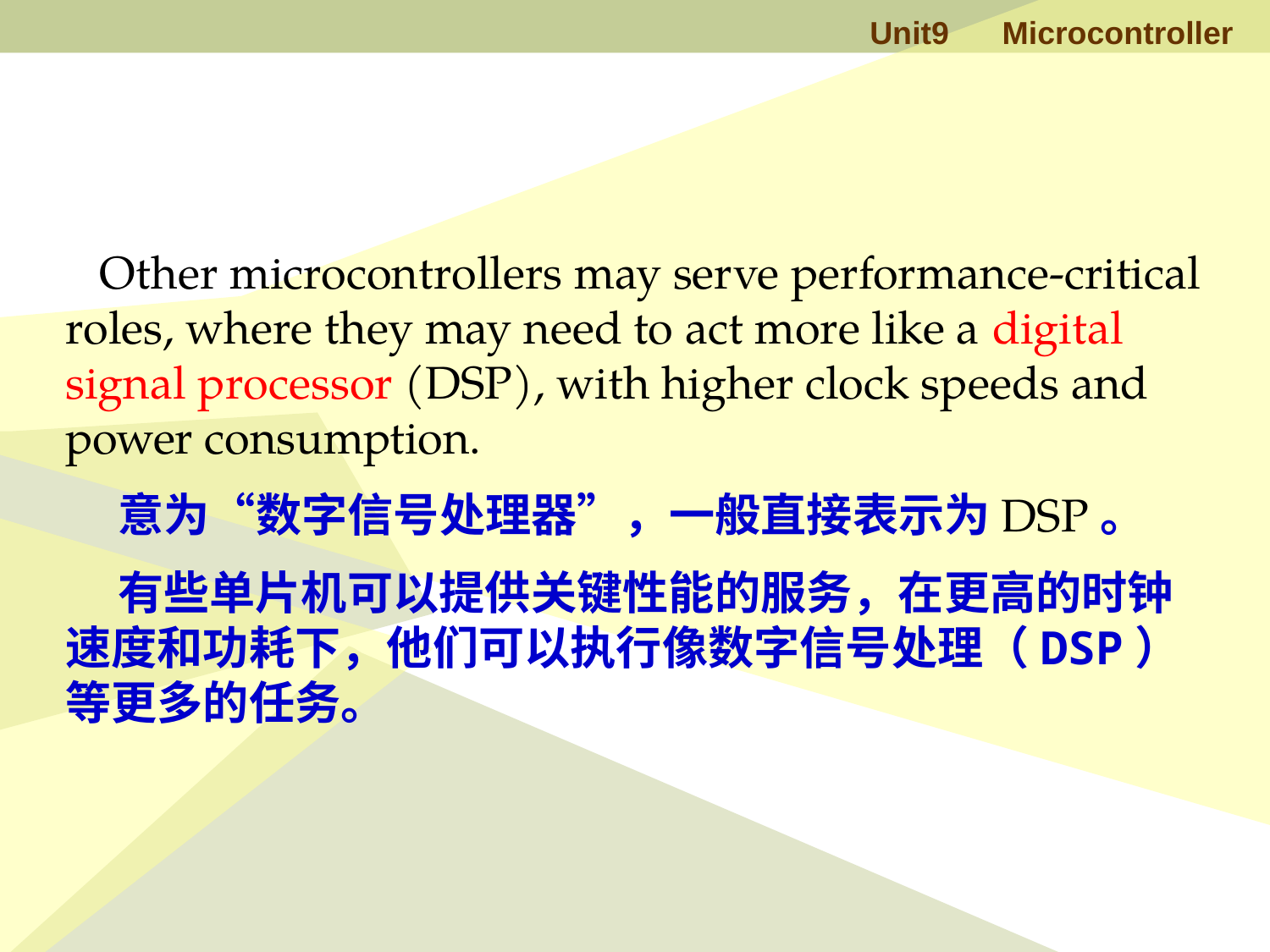

Other microcontrollers may serve performance-critical roles, where they may need to act more like a digital signal processor (DSP), with higher clock speeds and power consumption.
    意为“数字信号处理器”，一般直接表示为DSP。
    有些单片机可以提供关键性能的服务，在更高的时钟速度和功耗下，他们可以执行像数字信号处理（DSP）等更多的任务。